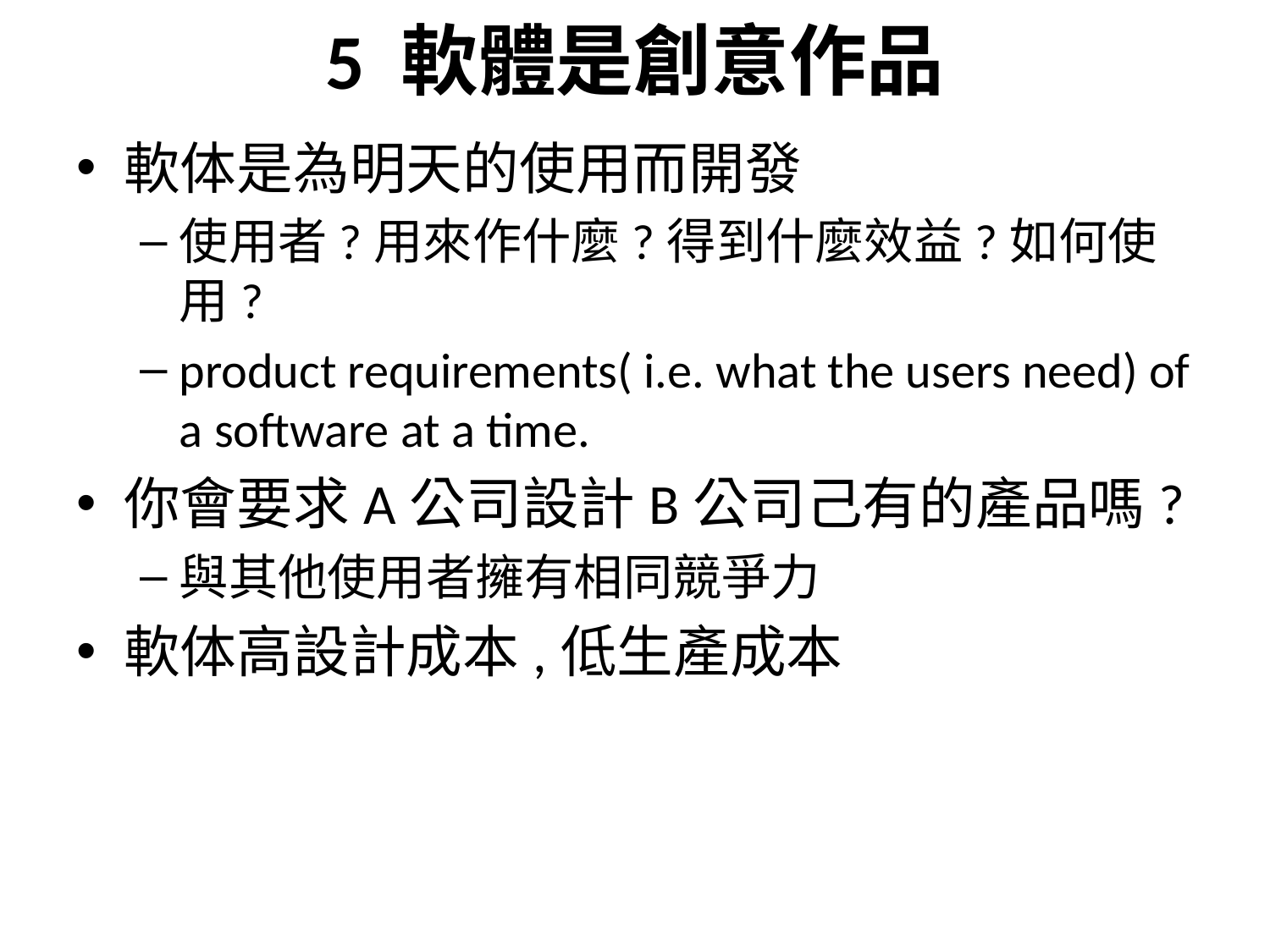

# 5 軟體是創意作品
軟体是為明天的使用而開發
使用者?用來作什麼?得到什麼效益?如何使用?
product requirements( i.e. what the users need) of a software at a time.
你會要求A公司設計B公司己有的產品嗎?
與其他使用者擁有相同競爭力
軟体高設計成本,低生產成本